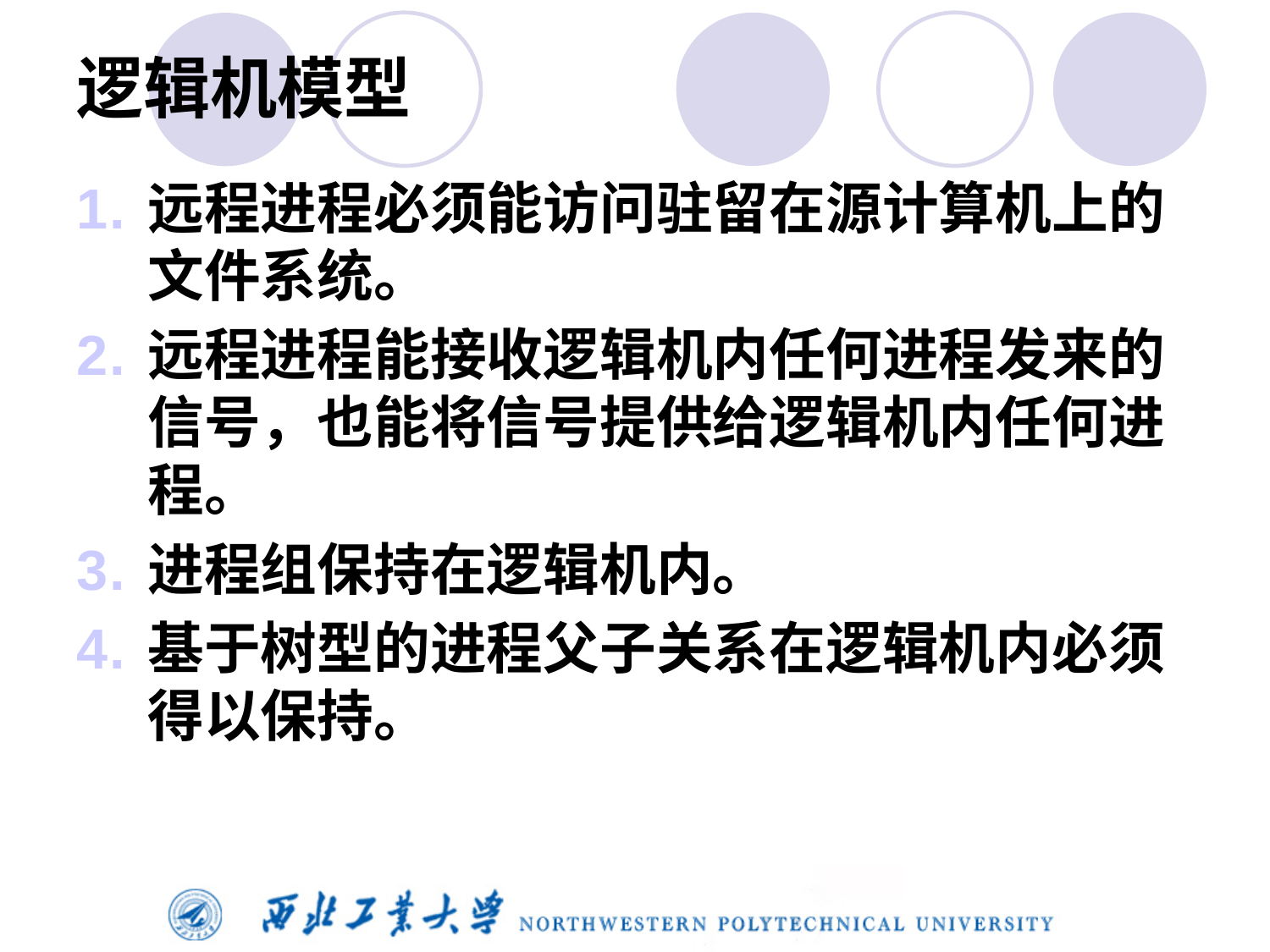

# 逻辑机模型
远程进程必须能访问驻留在源计算机上的文件系统。
远程进程能接收逻辑机内任何进程发来的信号，也能将信号提供给逻辑机内任何进程。
进程组保持在逻辑机内。
基于树型的进程父子关系在逻辑机内必须得以保持。